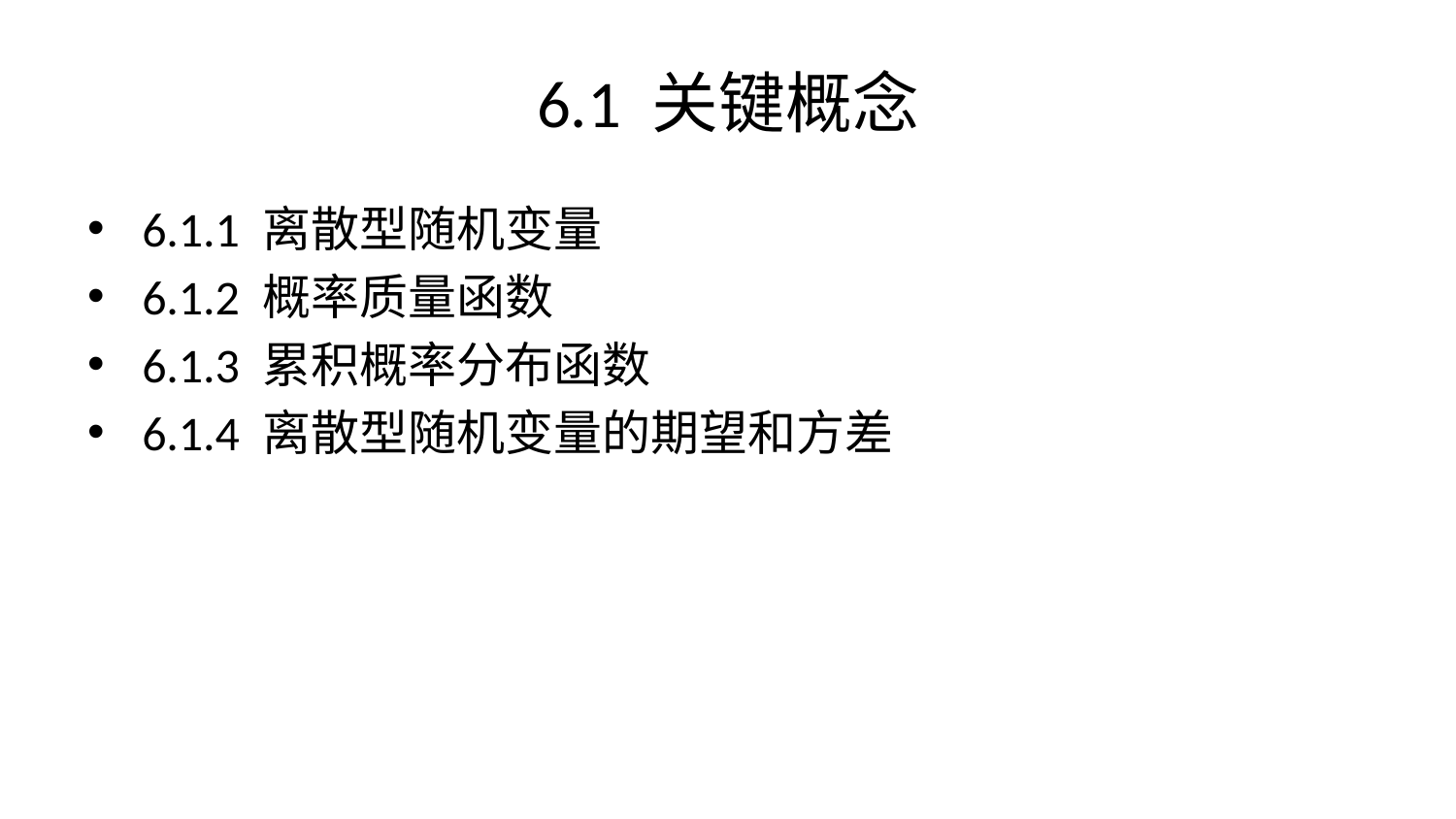

# 6.1 关键概念
6.1.1 离散型随机变量
6.1.2 概率质量函数
6.1.3 累积概率分布函数
6.1.4 离散型随机变量的期望和方差